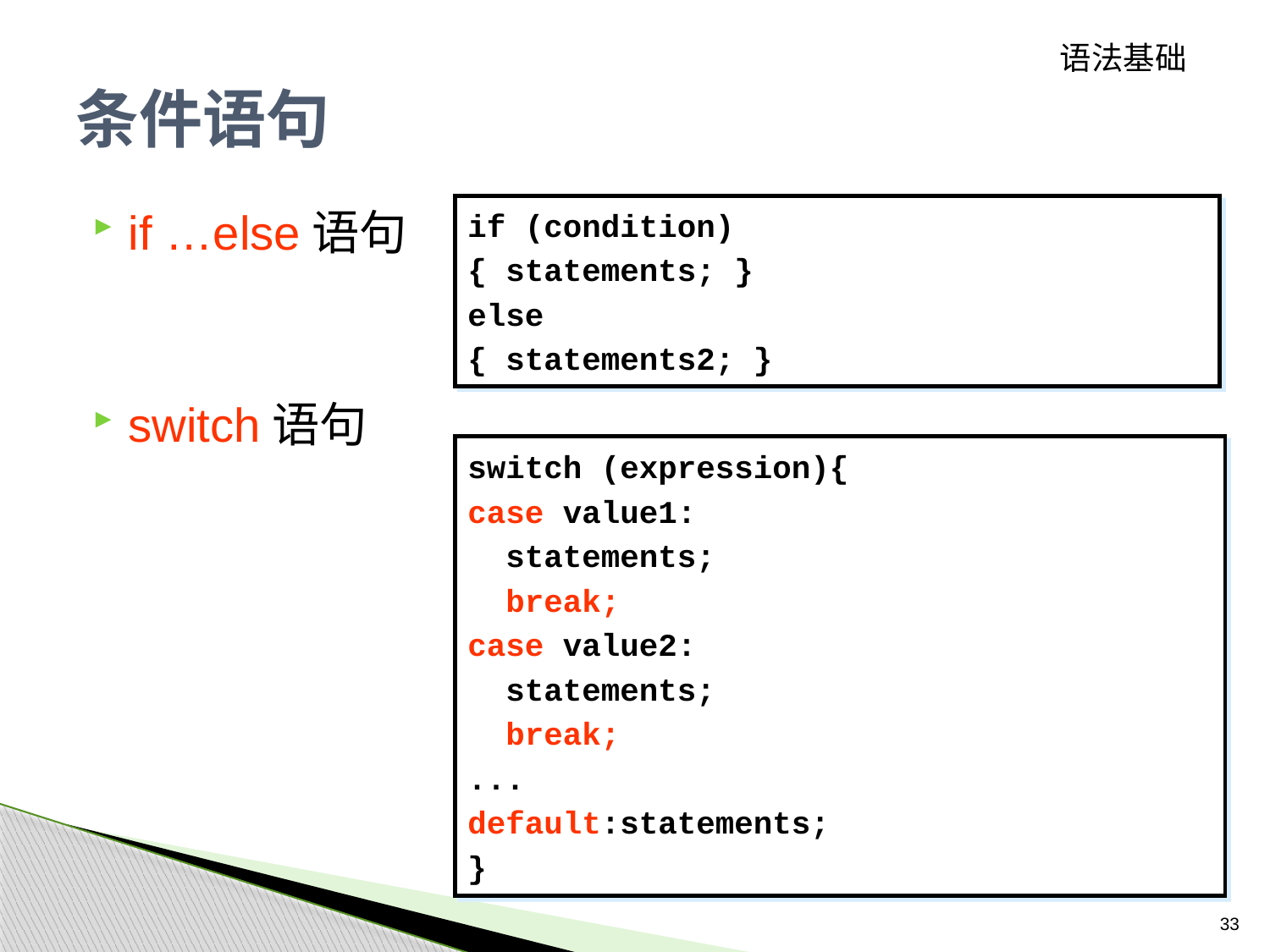

语法基础
# 条件语句
if …else语句

switch语句
if (condition)
{ statements; }
else
{ statements2; }
switch (expression){
case value1:
  statements;
  break;
case value2:
  statements;
  break;
...
default:statements;
}
33